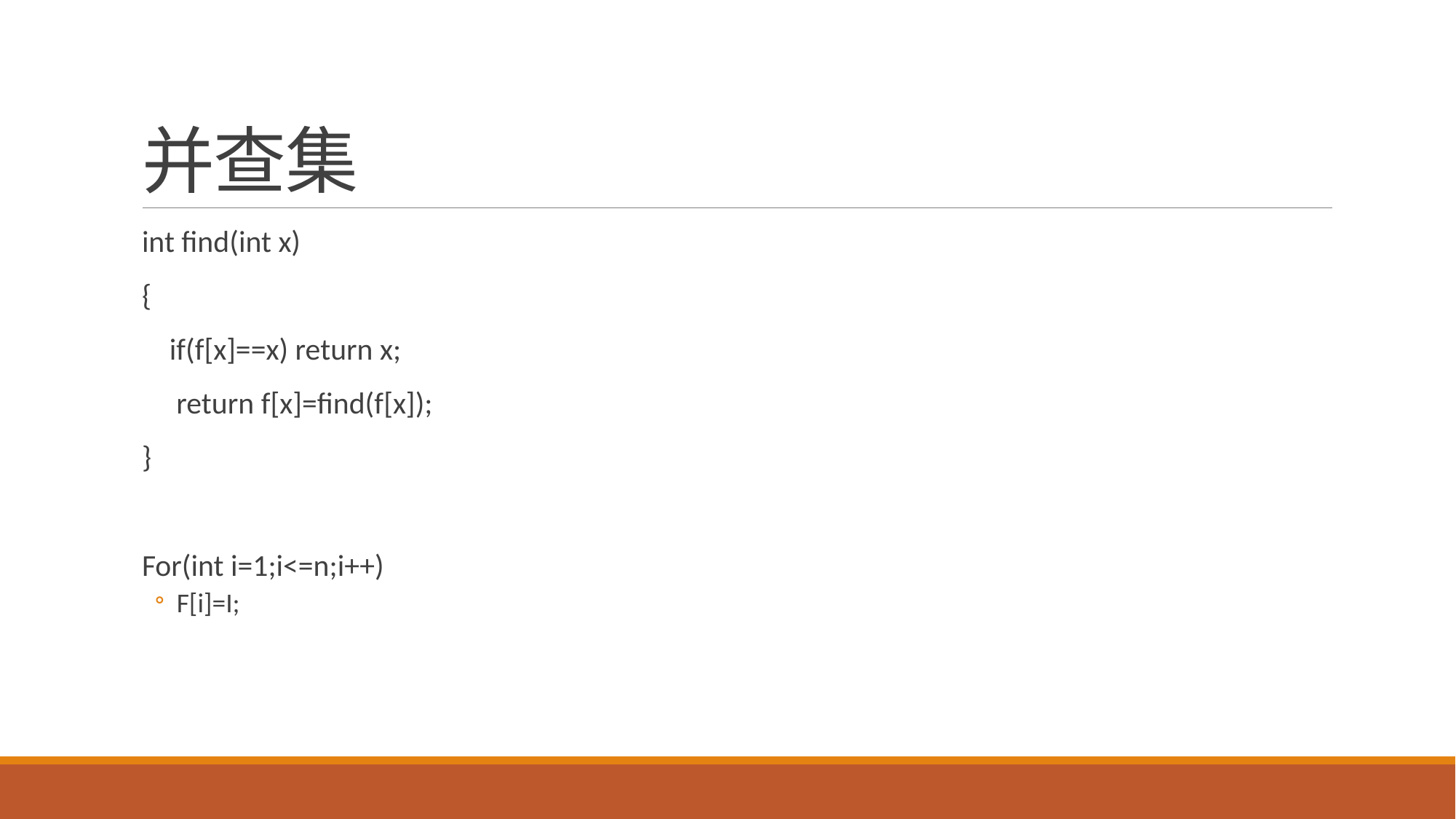

# 并查集
int find(int x)
{
    if(f[x]==x) return x;
     return f[x]=find(f[x]);
}

For(int i=1;i<=n;i++)
F[i]=I;